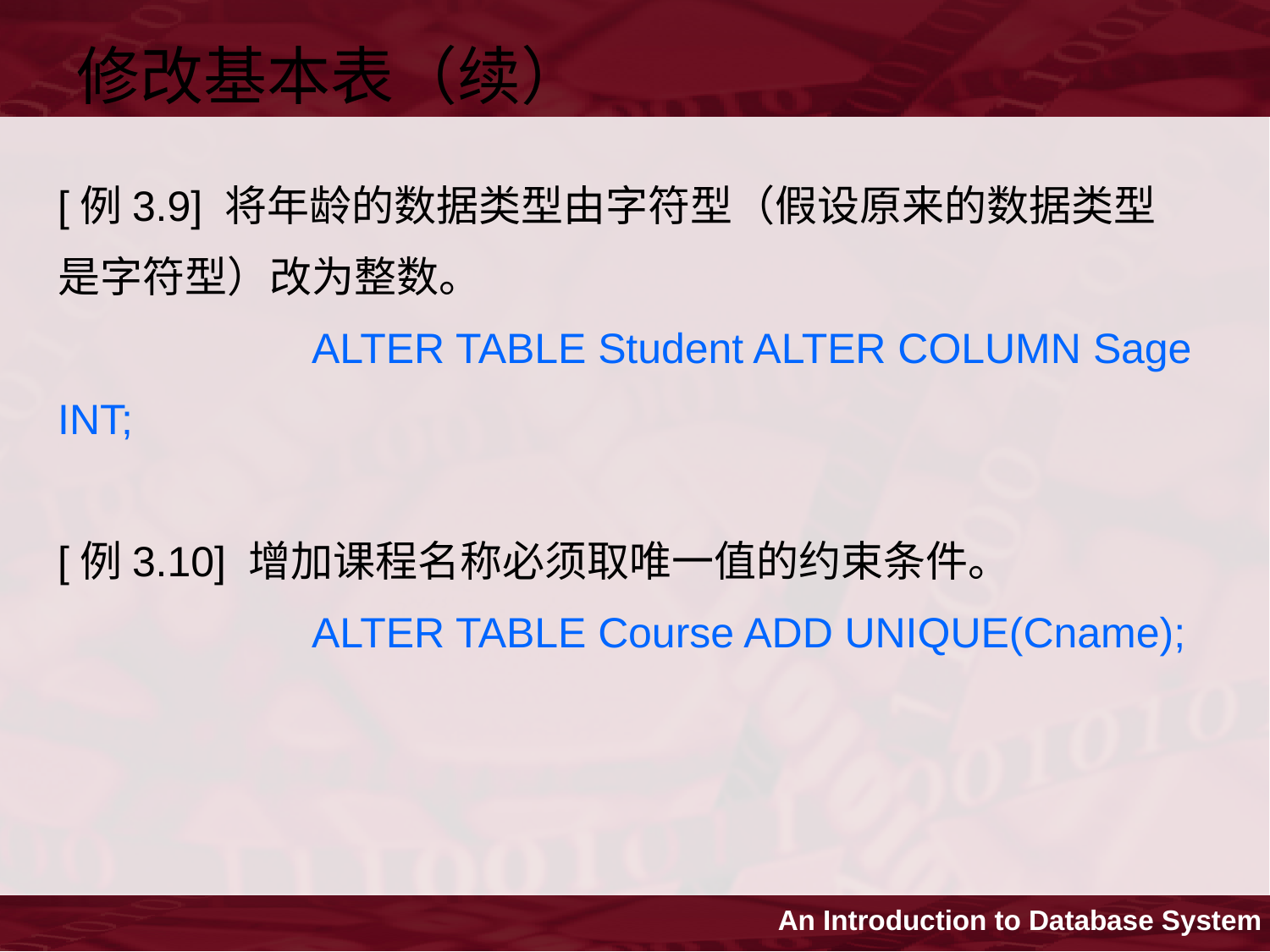

修改基本表（续）
[例3.9] 将年龄的数据类型由字符型（假设原来的数据类型是字符型）改为整数。
    		ALTER TABLE Student ALTER COLUMN Sage INT;

[例3.10] 增加课程名称必须取唯一值的约束条件。
    		ALTER TABLE Course ADD UNIQUE(Cname);